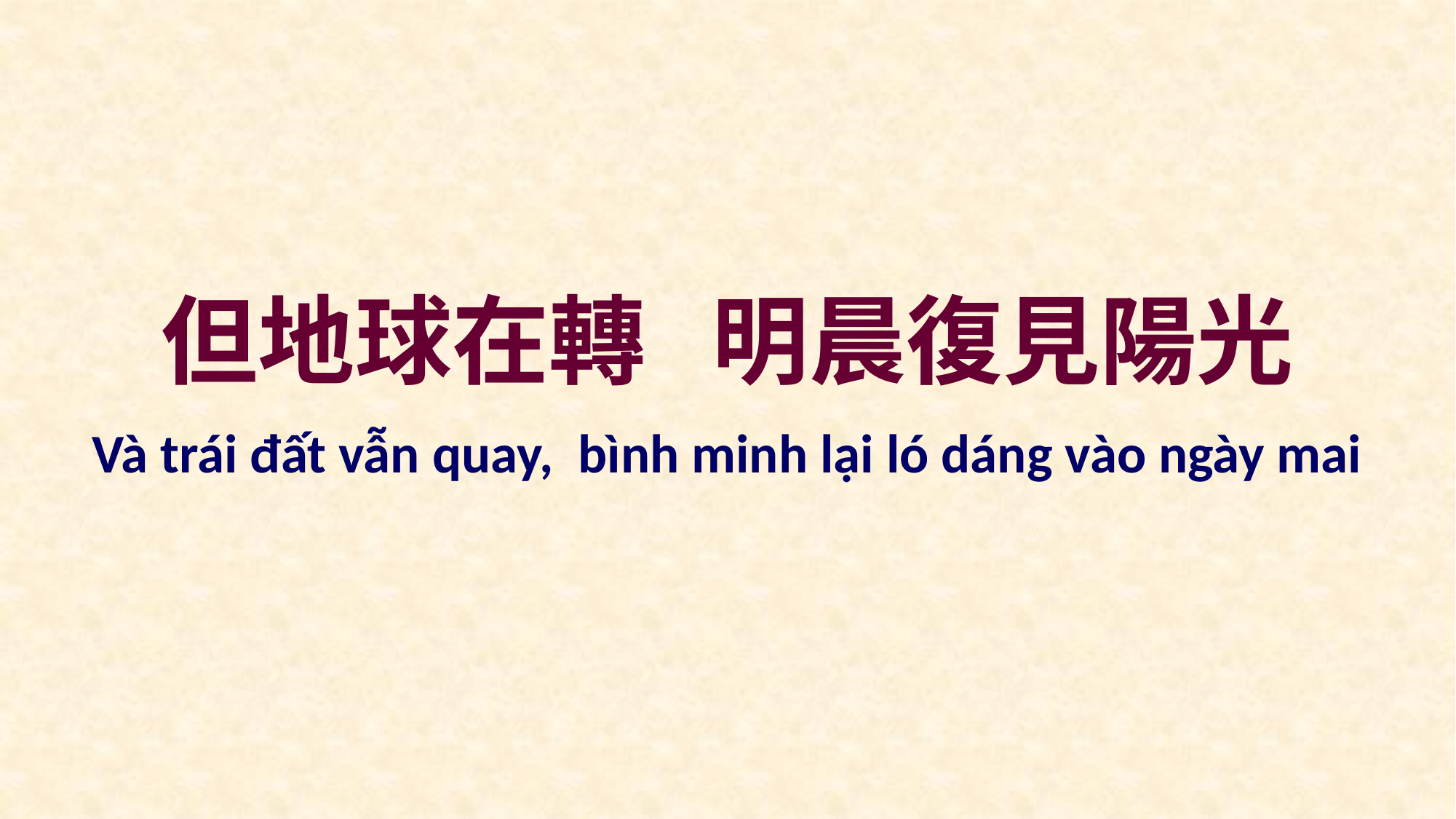

但地球在轉   明晨復見陽光
Và trái đất vẫn quay,  bình minh lại ló dáng vào ngày mai